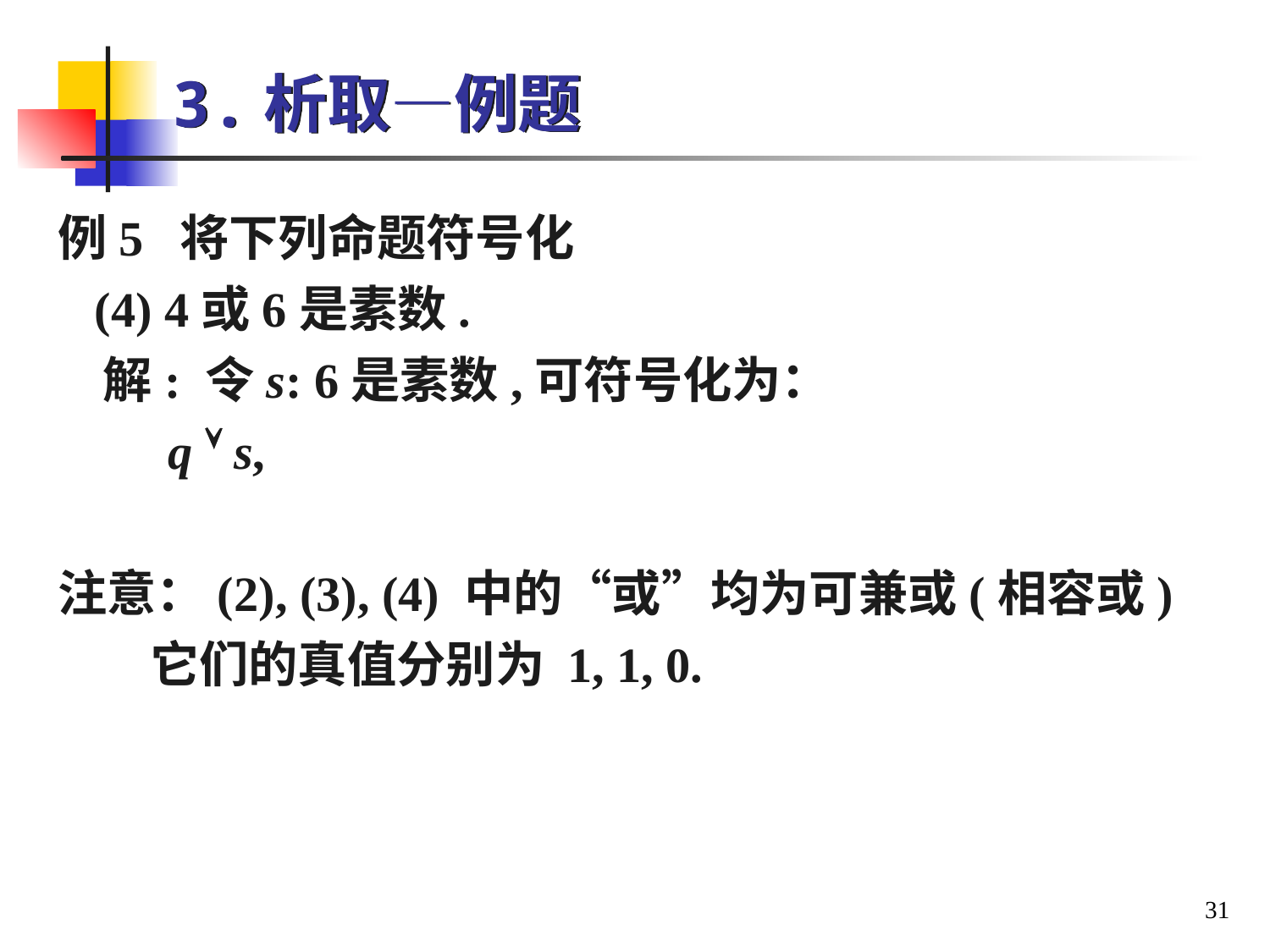

# 3.析取—例题
例5  将下列命题符号化
   (4) 4或6是素数.
   解: 令s: 6是素数,可符号化为：
         q ∨ s,

注意：(2), (3), (4) 中的“或”均为可兼或(相容或)
	    它们的真值分别为 1, 1, 0.
31